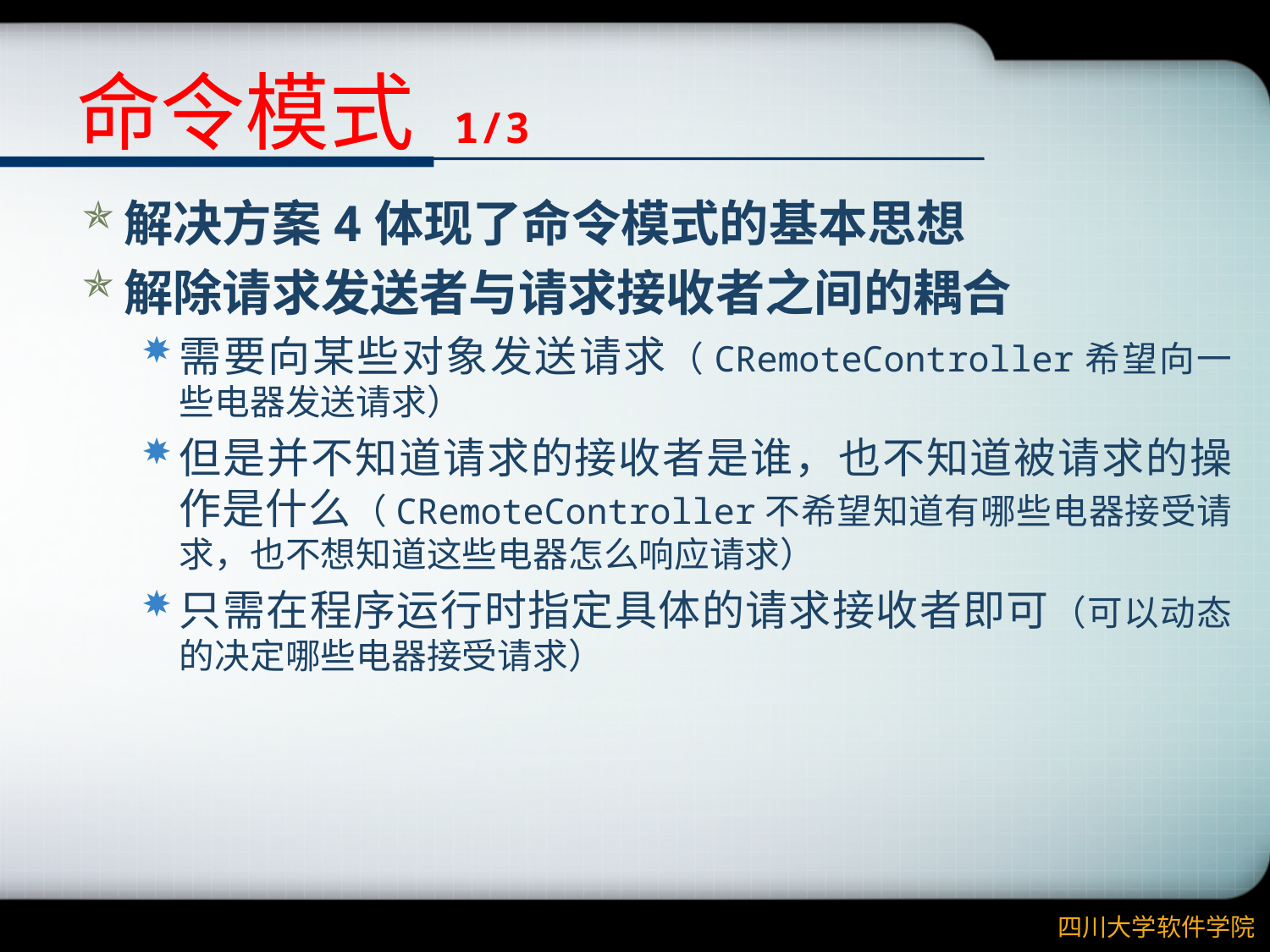

# 命令模式 1/3
解决方案4体现了命令模式的基本思想
解除请求发送者与请求接收者之间的耦合
需要向某些对象发送请求（CRemoteController希望向一些电器发送请求）
但是并不知道请求的接收者是谁，也不知道被请求的操作是什么（CRemoteController不希望知道有哪些电器接受请求，也不想知道这些电器怎么响应请求）
只需在程序运行时指定具体的请求接收者即可（可以动态的决定哪些电器接受请求）